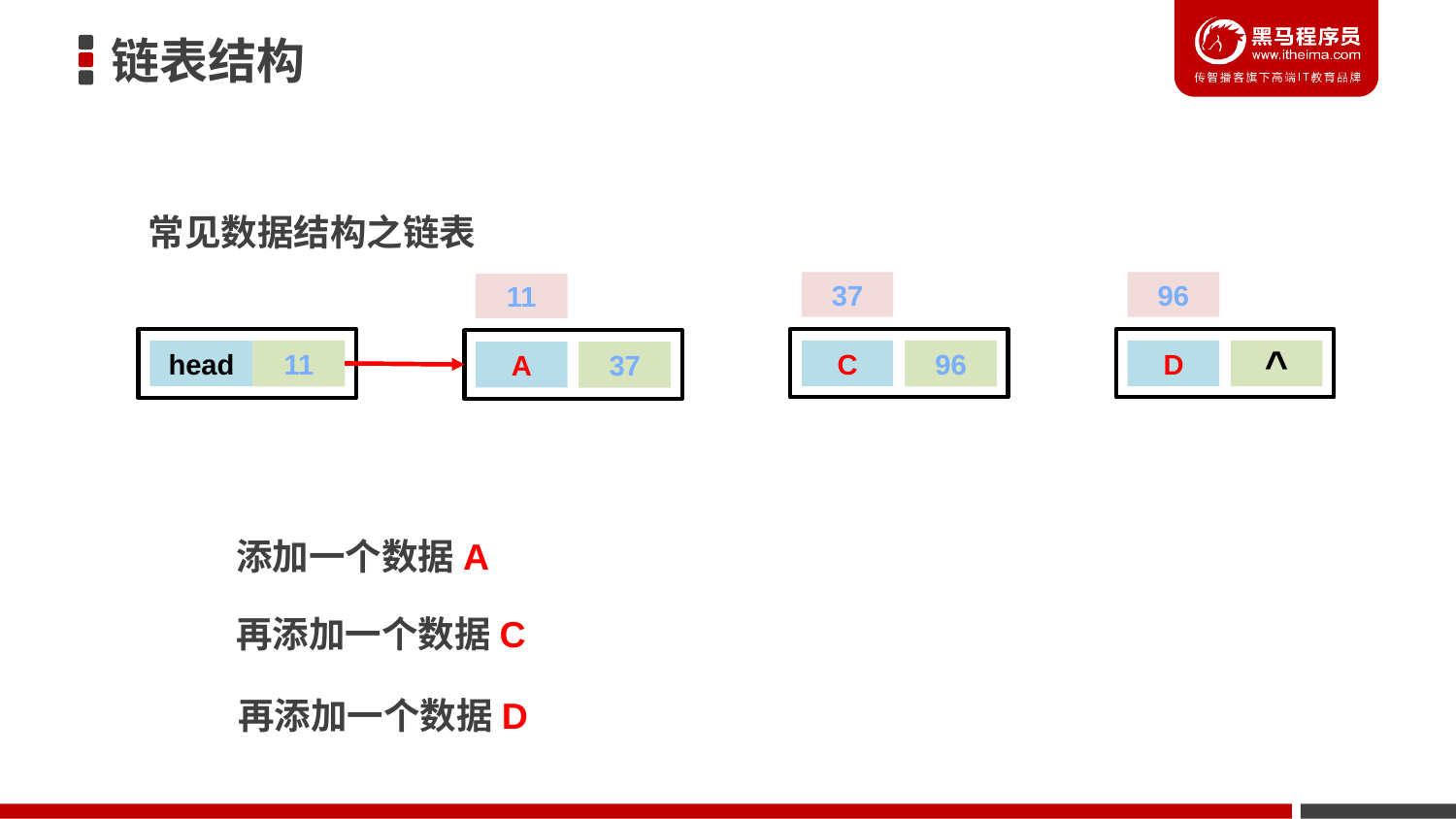

链表结构
常见数据结构之链表
37
96
11

head
^
11
C
^
96
D
^
A
^
37
添加一个数据A
再添加一个数据C
再添加一个数据D